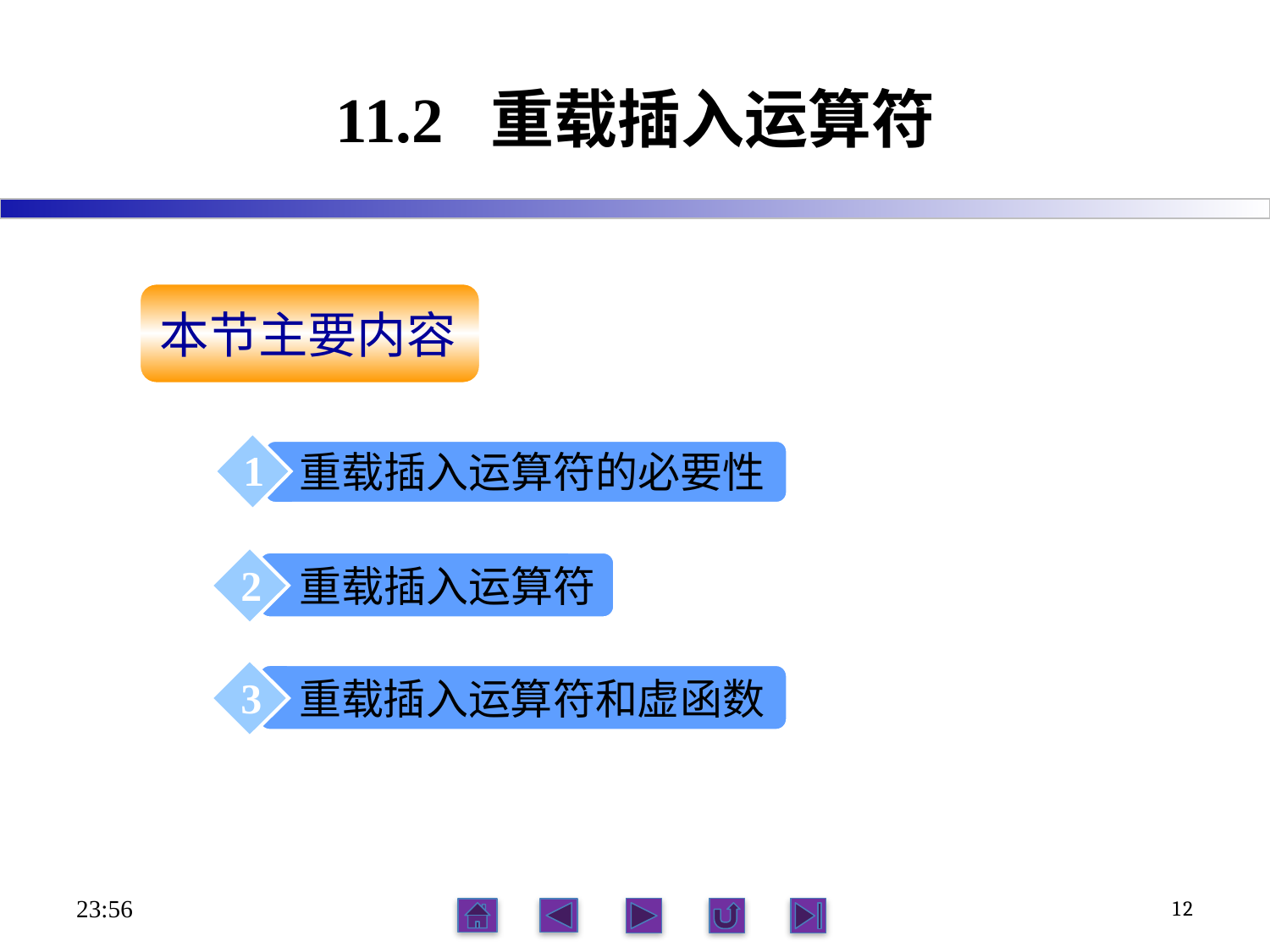

# 11.2  重载插入运算符

本节主要内容

重载插入运算符的必要性
1

2

重载插入运算符
3

3

重载插入运算符和虚函数
23:56
12